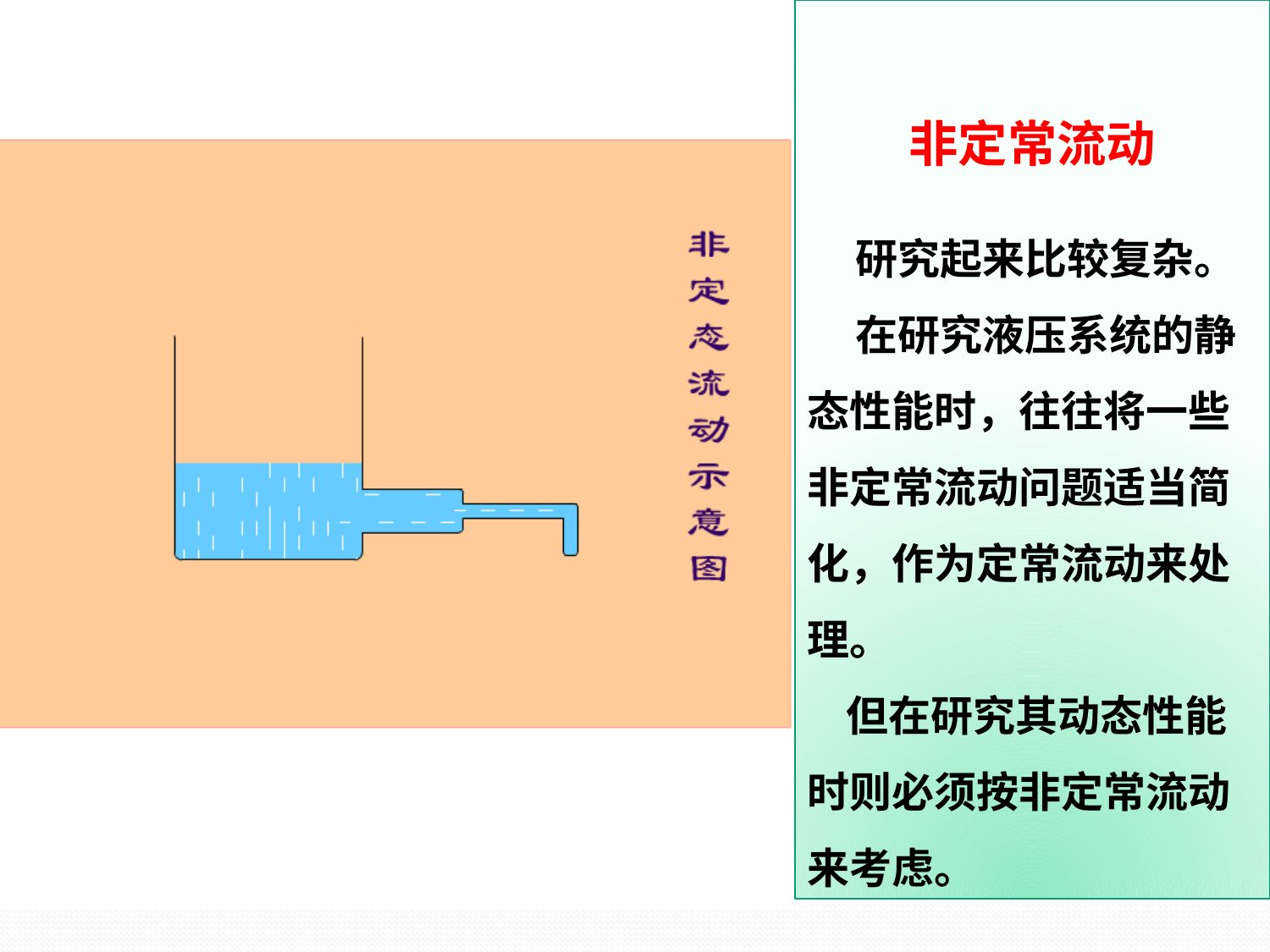

非定常流动
    研究起来比较复杂。
    在研究液压系统的静态性能时，往往将一些非定常流动问题适当简化，作为定常流动来处理。
   但在研究其动态性能时则必须按非定常流动来考虑。
非
定
常
流
动